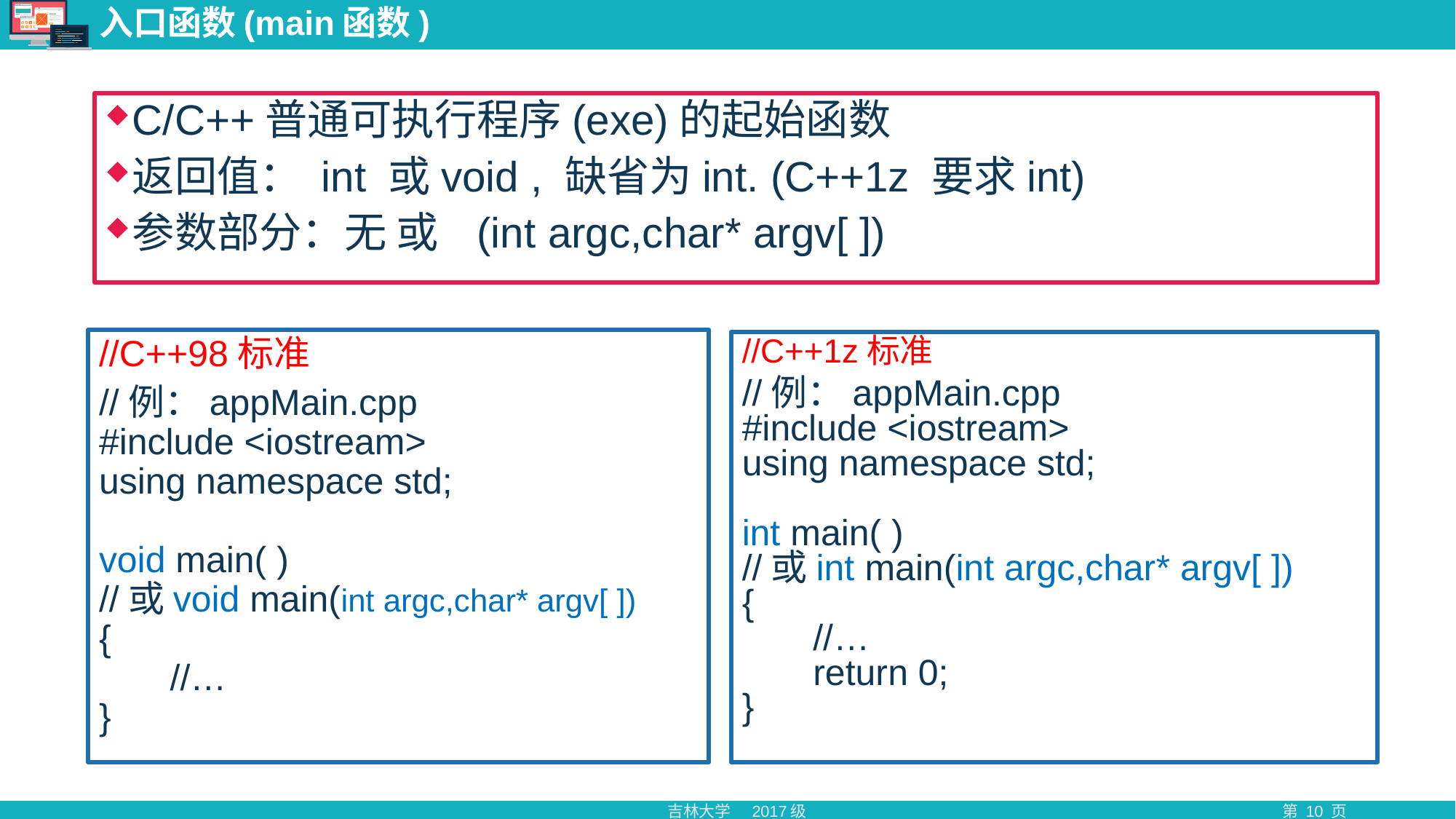

# 入口函数(main函数)
C/C++普通可执行程序(exe)的起始函数
返回值： int 或void , 缺省为int. (C++1z 要求int)
参数部分：无 或   (int argc,char* argv[ ])
//C++98标准
//例：appMain.cpp
#include <iostream>
using namespace std;
void main( )
//或void main(int argc,char* argv[ ])
{
       //…
}
//C++1z标准
//例：appMain.cpp
#include <iostream>
using namespace std;
int main( )
//或int main(int argc,char* argv[ ])
{
       //…
       return 0;
}